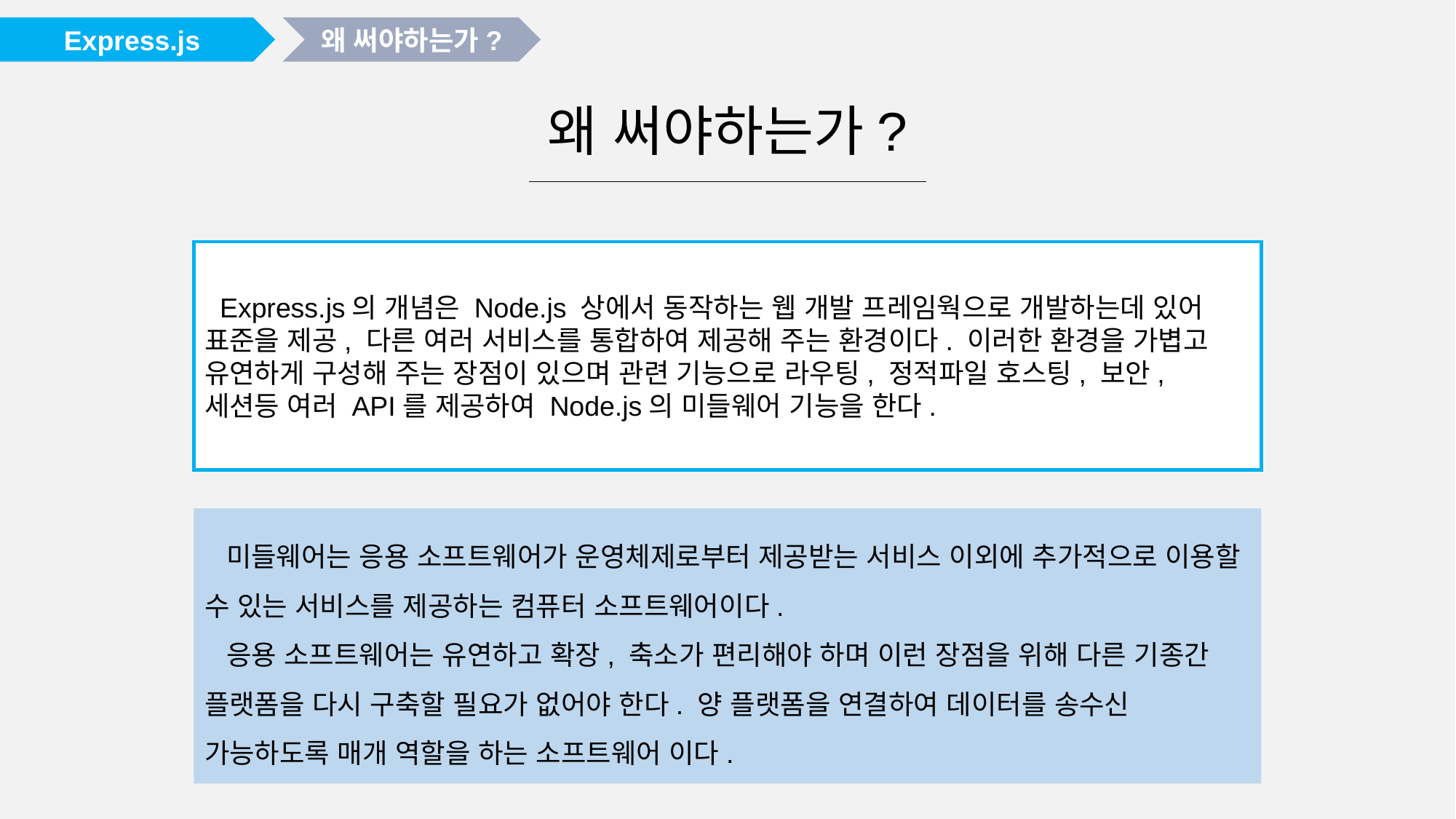

Express.js
왜 써야하는가?
# 왜 써야하는가?
  Express.js의 개념은 Node.js 상에서 동작하는 웹 개발 프레임웍으로 개발하는데 있어 표준을 제공, 다른 여러 서비스를 통합하여 제공해 주는 환경이다. 이러한 환경을 가볍고 유연하게 구성해 주는 장점이 있으며 관련 기능으로 라우팅, 정적파일 호스팅, 보안, 세션등 여러 API를 제공하여 Node.js의 미들웨어 기능을 한다.
  미들웨어는 응용 소프트웨어가 운영체제로부터 제공받는 서비스 이외에 추가적으로 이용할 수 있는 서비스를 제공하는 컴퓨터 소프트웨어이다.
  응용 소프트웨어는 유연하고 확장, 축소가 편리해야 하며 이런 장점을 위해 다른 기종간 플랫폼을 다시 구축할 필요가 없어야 한다. 양 플랫폼을 연결하여 데이터를 송수신 가능하도록 매개 역할을 하는 소프트웨어 이다.